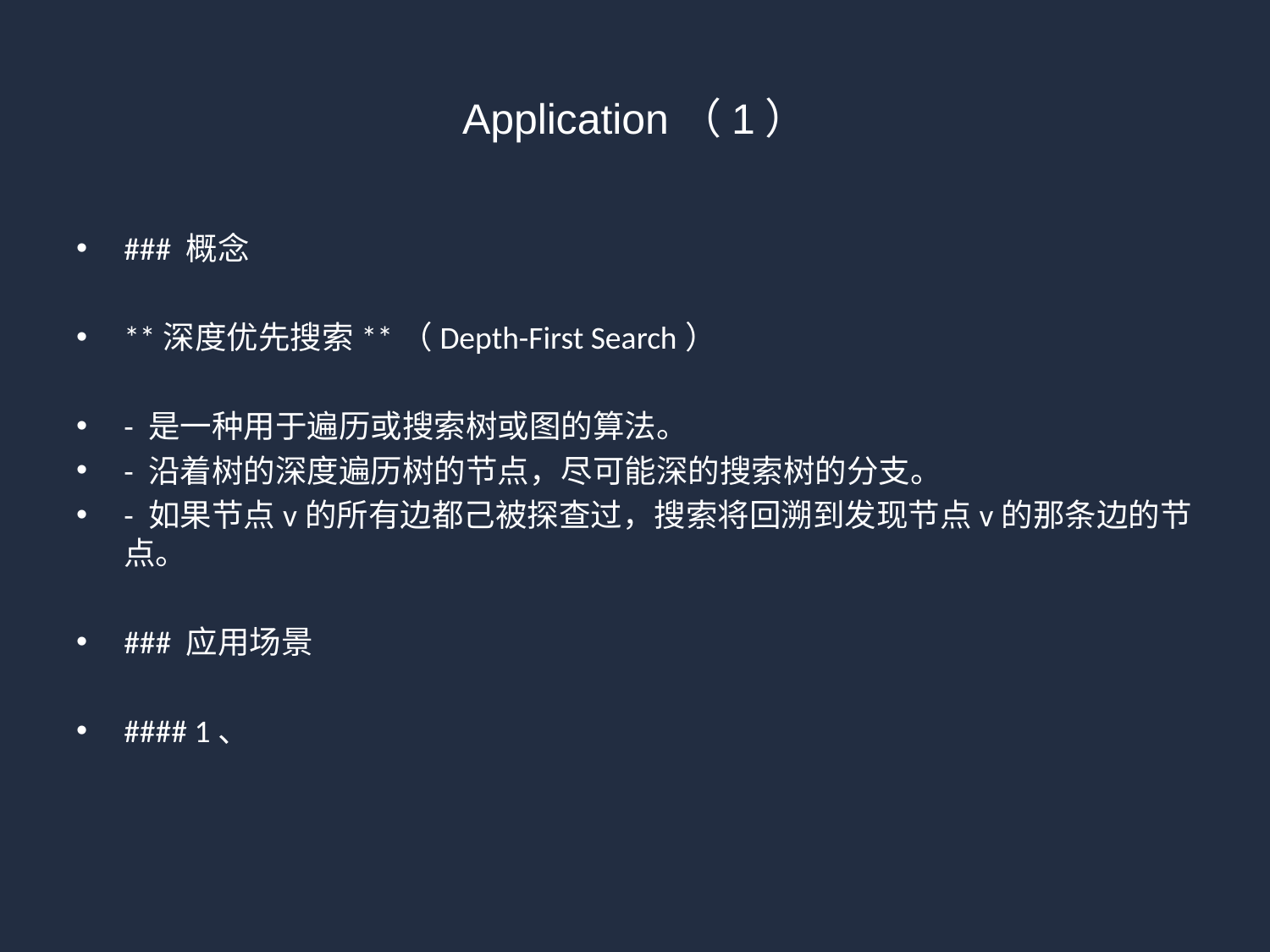

# Application（1）
### 概念

**深度优先搜索**（Depth-First Search）

- 是一种用于遍历或搜索树或图的算法。
- 沿着树的深度遍历树的节点，尽可能深的搜索树的分支。
- 如果节点v的所有边都己被探查过，搜索将回溯到发现节点v的那条边的节点。

### 应用场景

#### 1、